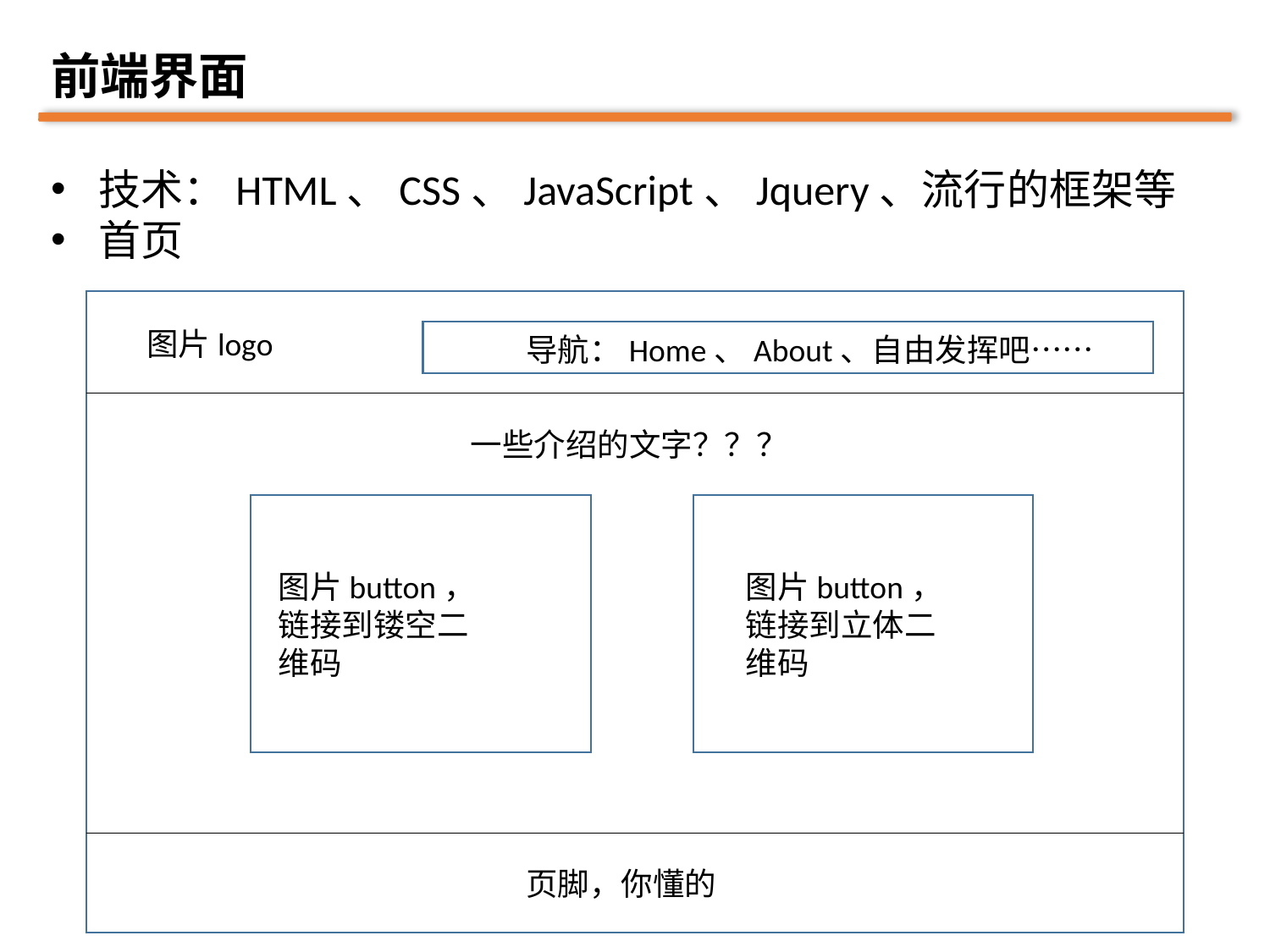

前端界面

技术：HTML、CSS、JavaScript、Jquery、流行的框架等
首页

图片logo

导航：Home、About、自由发挥吧……
一些介绍的文字？？？

图片button，链接到镂空二维码
图片button，链接到立体二维码
页脚，你懂的